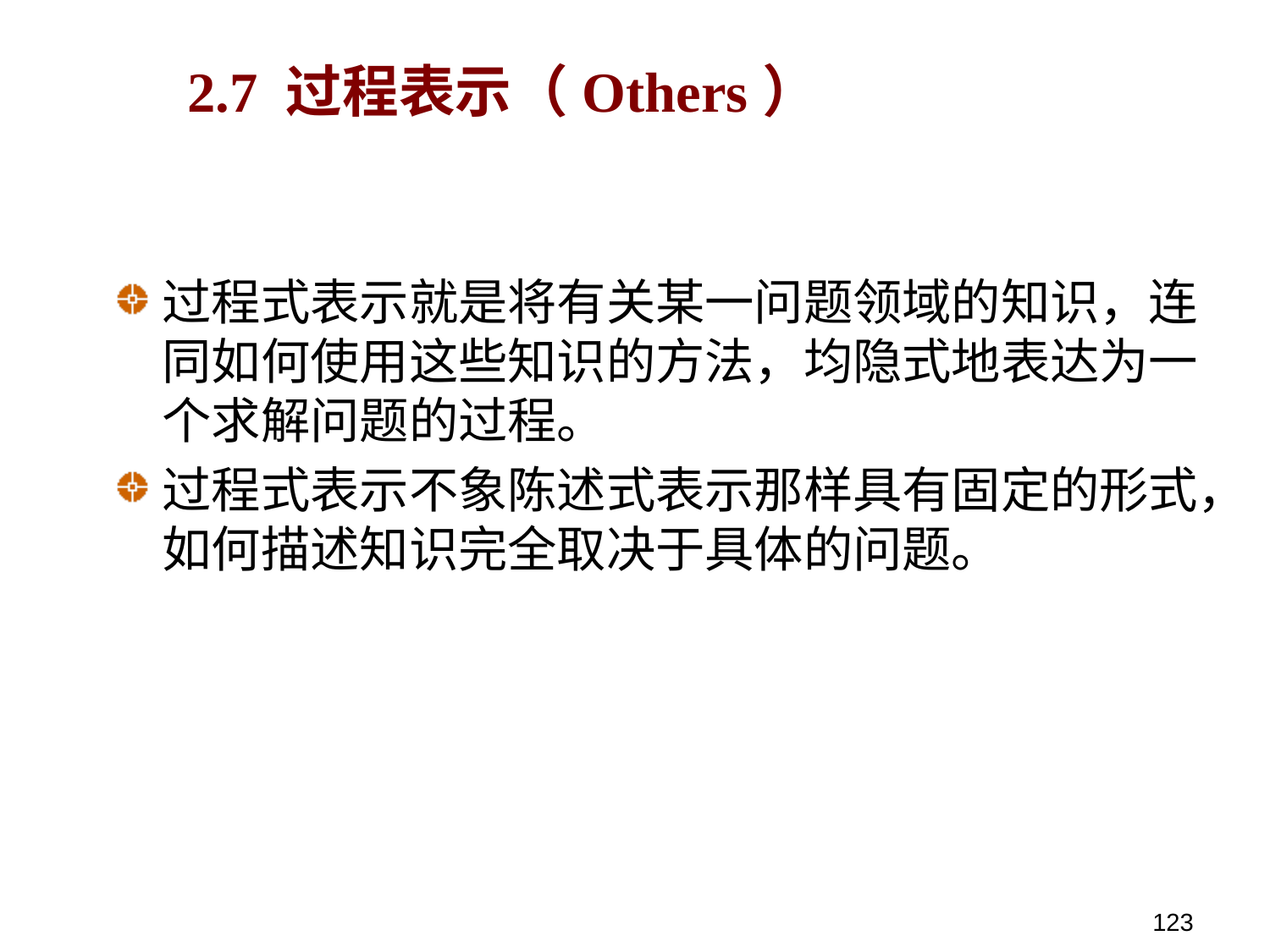

2.7 过程表示（Others）

过程式表示就是将有关某一问题领域的知识，连同如何使用这些知识的方法，均隐式地表达为一个求解问题的过程。
过程式表示不象陈述式表示那样具有固定的形式，如何描述知识完全取决于具体的问题。
123